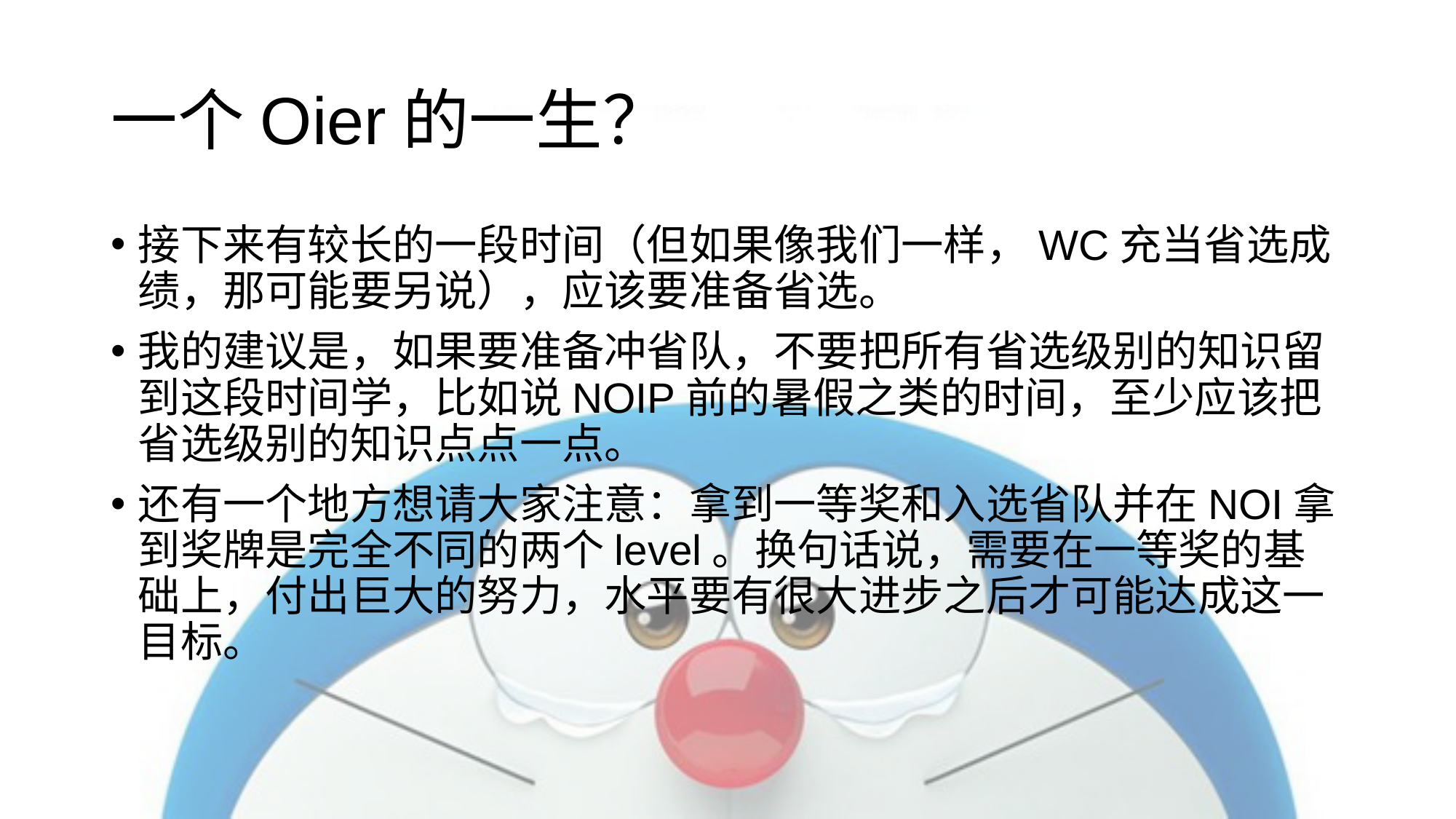

# 一个Oier的一生？
接下来有较长的一段时间（但如果像我们一样，WC充当省选成绩，那可能要另说），应该要准备省选。
我的建议是，如果要准备冲省队，不要把所有省选级别的知识留到这段时间学，比如说NOIP前的暑假之类的时间，至少应该把省选级别的知识点点一点。
还有一个地方想请大家注意：拿到一等奖和入选省队并在NOI拿到奖牌是完全不同的两个level。换句话说，需要在一等奖的基础上，付出巨大的努力，水平要有很大进步之后才可能达成这一目标。